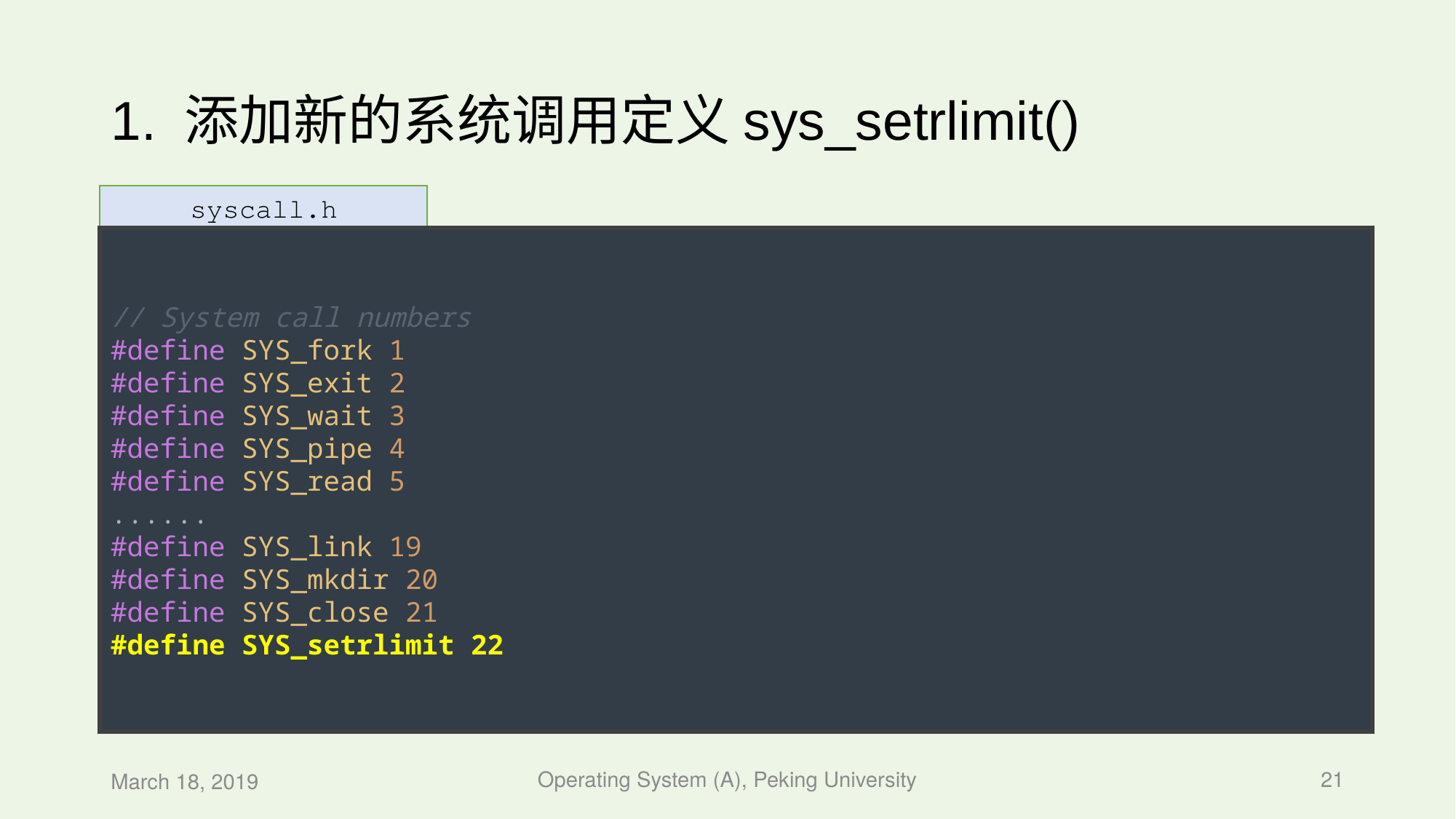

# 1. 添加新的系统调用定义sys_setrlimit()
syscall.h
// System call numbers
#define SYS_fork 1
#define SYS_exit 2
#define SYS_wait 3
#define SYS_pipe 4
#define SYS_read 5
......
#define SYS_link 19
#define SYS_mkdir 20
#define SYS_close 21
#define SYS_setrlimit 22
March 18, 2019
Operating System (A), Peking University
21